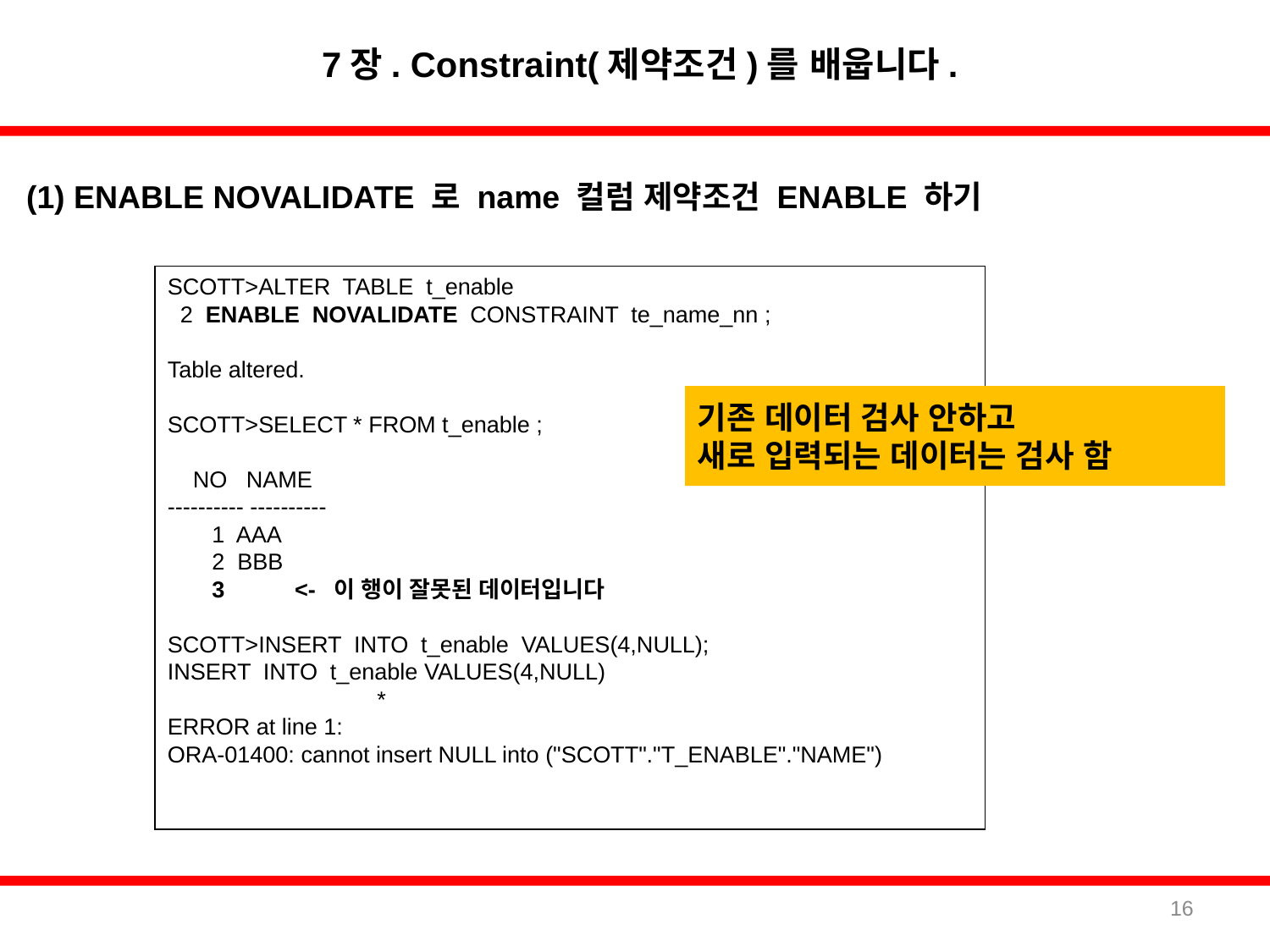

7장. Constraint(제약조건)를 배웁니다.

 (1) ENABLE NOVALIDATE 로 name 컬럼 제약조건 ENABLE 하기
SCOTT>ALTER  TABLE  t_enable
  2  ENABLE  NOVALIDATE  CONSTRAINT  te_name_nn ;

Table altered.

SCOTT>SELECT * FROM t_enable ;

    NO   NAME
---------- ----------
       1  AAA
       2  BBB
       3           <-  이 행이 잘못된 데이터입니다

SCOTT>INSERT  INTO  t_enable  VALUES(4,NULL);
INSERT  INTO  t_enable VALUES(4,NULL)
                                 *
ERROR at line 1:
ORA-01400: cannot insert NULL into ("SCOTT"."T_ENABLE"."NAME")
기존 데이터 검사 안하고
새로 입력되는 데이터는 검사 함

16